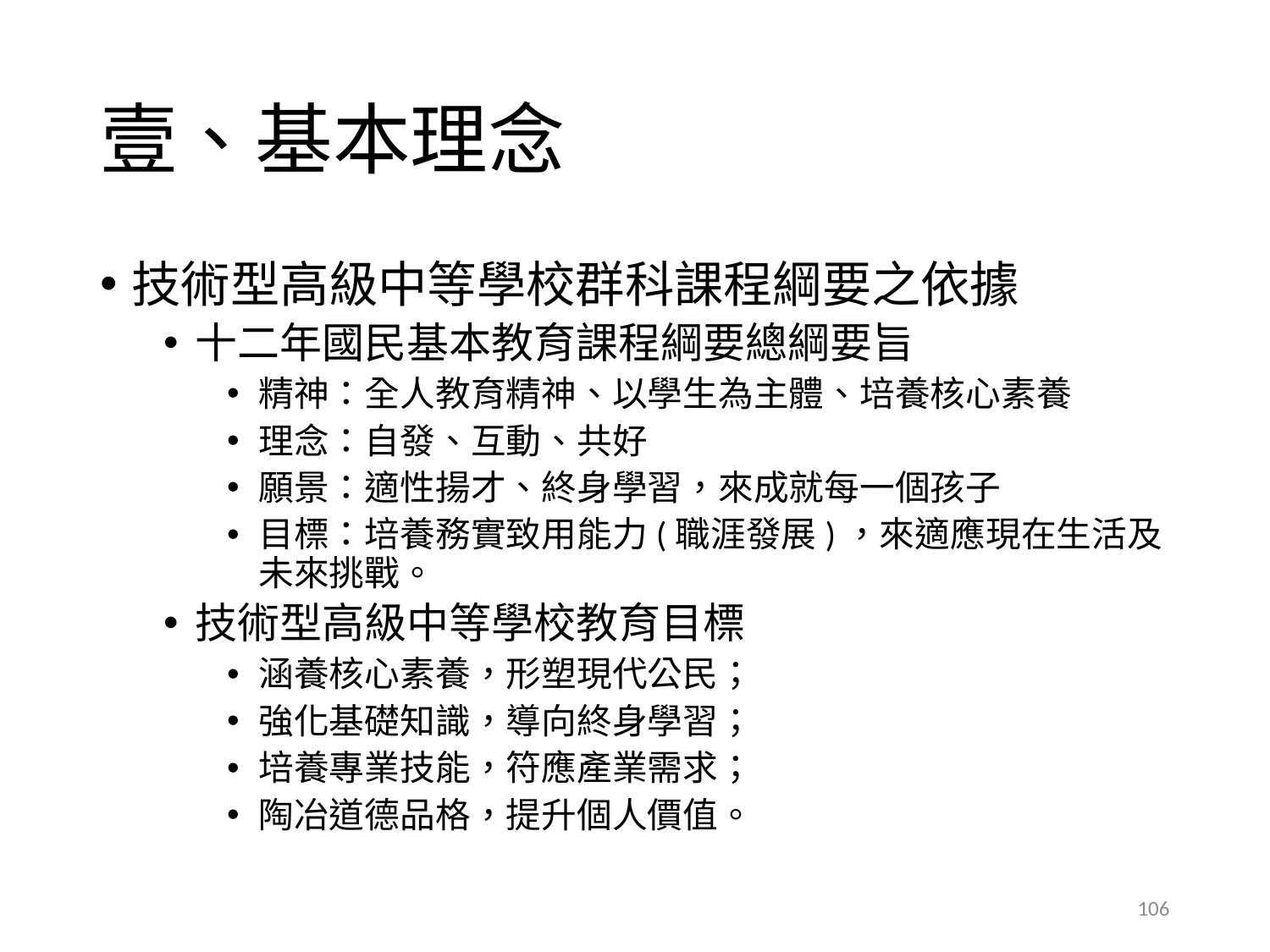

# 壹、基本理念
技術型高級中等學校群科課程綱要之依據
十二年國民基本教育課程綱要總綱要旨
精神：全人教育精神、以學生為主體、培養核心素養
理念：自發、互動、共好
願景：適性揚才、終身學習，來成就每一個孩子
目標：培養務實致用能力(職涯發展)，來適應現在生活及未來挑戰。
技術型高級中等學校教育目標
涵養核心素養，形塑現代公民；
強化基礎知識，導向終身學習；
培養專業技能，符應產業需求；
陶冶道德品格，提升個人價值。

106